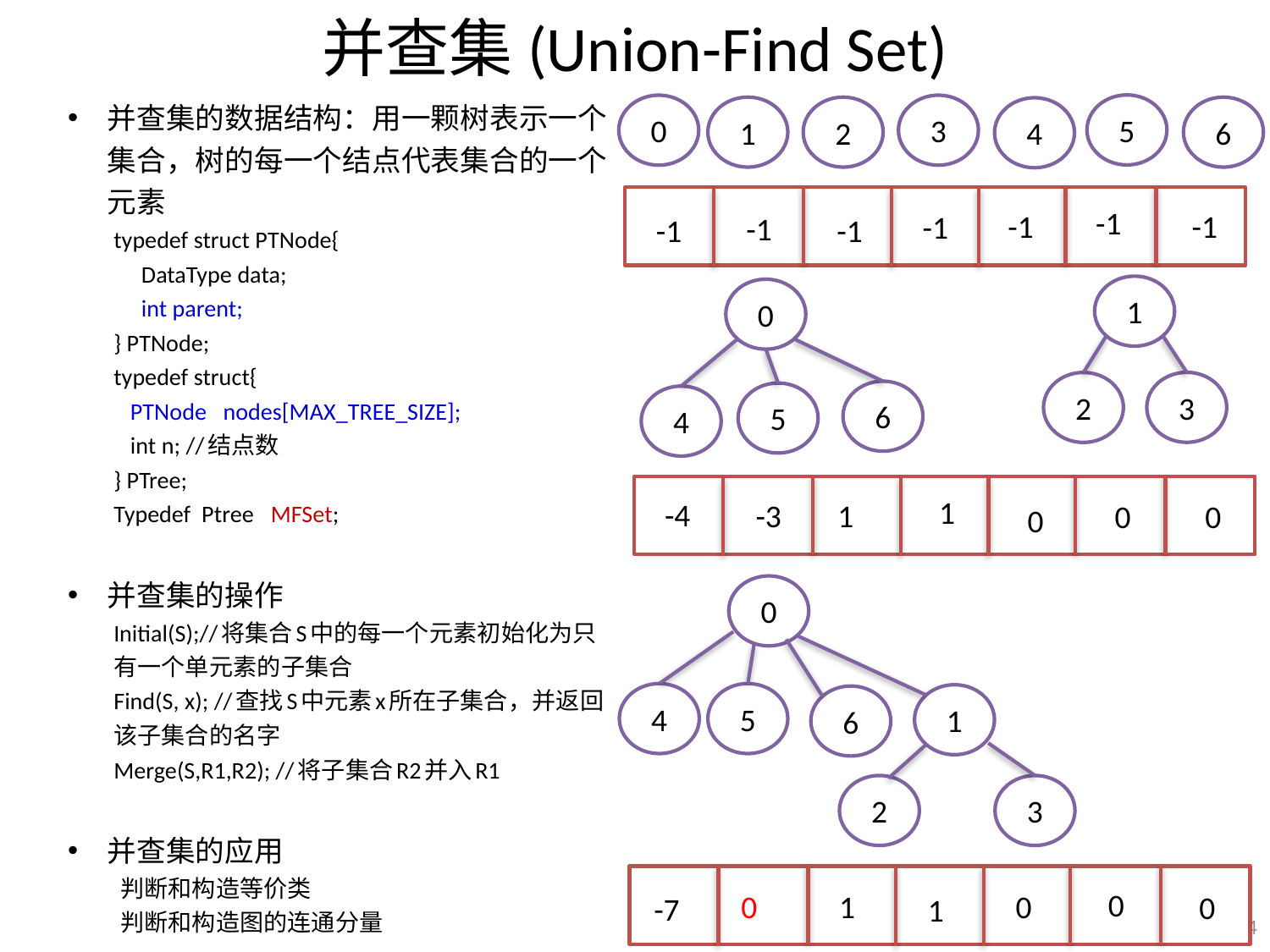

# 并查集(Union-Find Set)
并查集的数据结构：用一颗树表示一个集合，树的每一个结点代表集合的一个元素
typedef struct PTNode{
     DataType data;
     int parent;
} PTNode;
typedef struct{
   PTNode   nodes[MAX_TREE_SIZE];
   int n; //结点数
} PTree;
Typedef  Ptree   MFSet;

并查集的操作
Initial(S);//将集合S中的每一个元素初始化为只有一个单元素的子集合
Find(S, x); //查找S中元素x所在子集合，并返回该子集合的名字
Merge(S,R1,R2); //将子集合R2并入R1

并查集的应用
判断和构造等价类
判断和构造图的连通分量
5
0
3
1
2
6
4
-1
-1
-1
-1
-1
-1
-1

1
0
3
2
6
5
4

1
-4
-3
1
0
0
0
0
4
5
1
6
2
3

0
0
1
0
0
-7
1
54